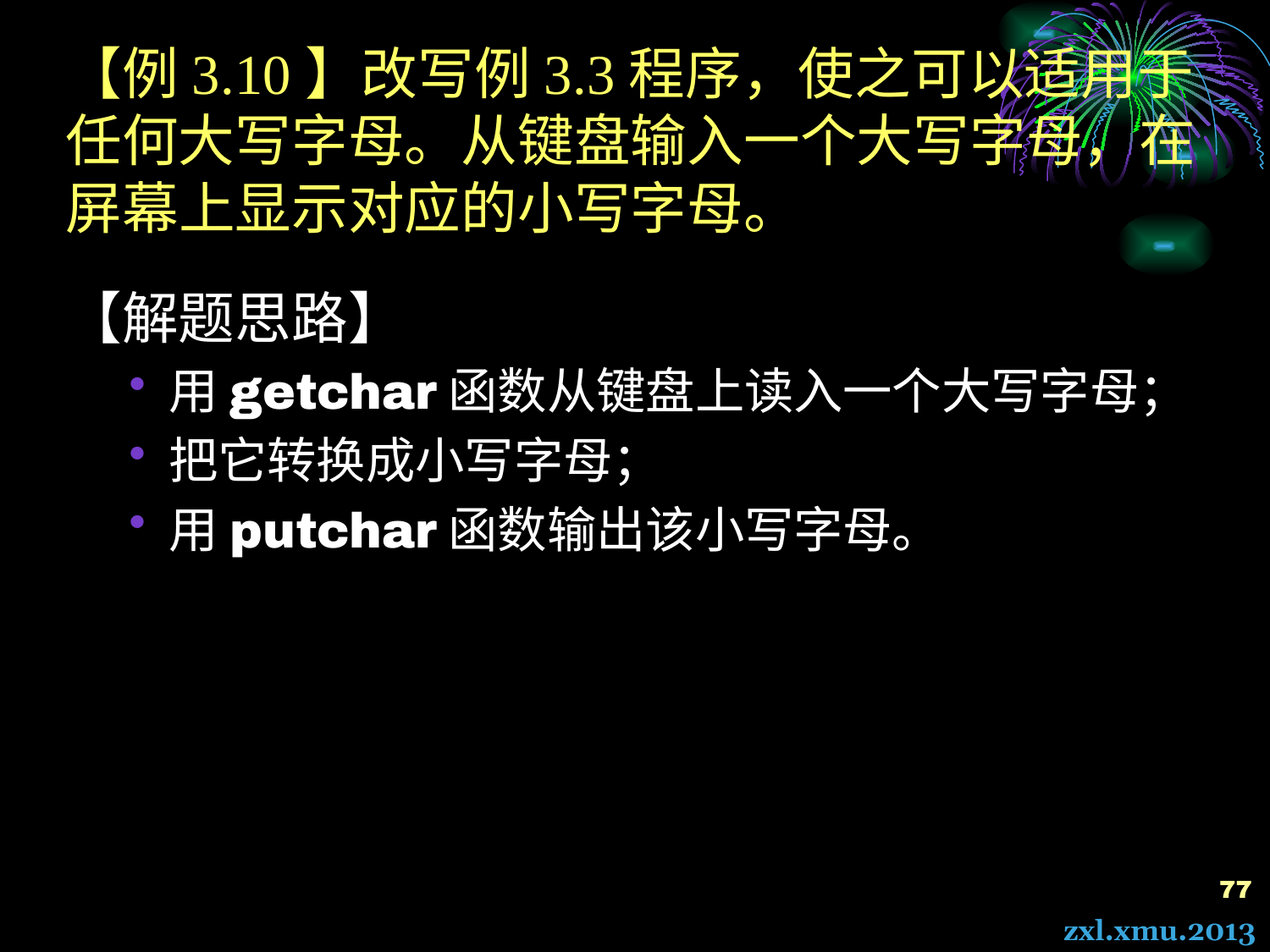

# 【例3.10】改写例3.3程序，使之可以适用于任何大写字母。从键盘输入一个大写字母，在屏幕上显示对应的小写字母。
【解题思路】
用getchar函数从键盘上读入一个大写字母；
把它转换成小写字母；
用putchar函数输出该小写字母。
77